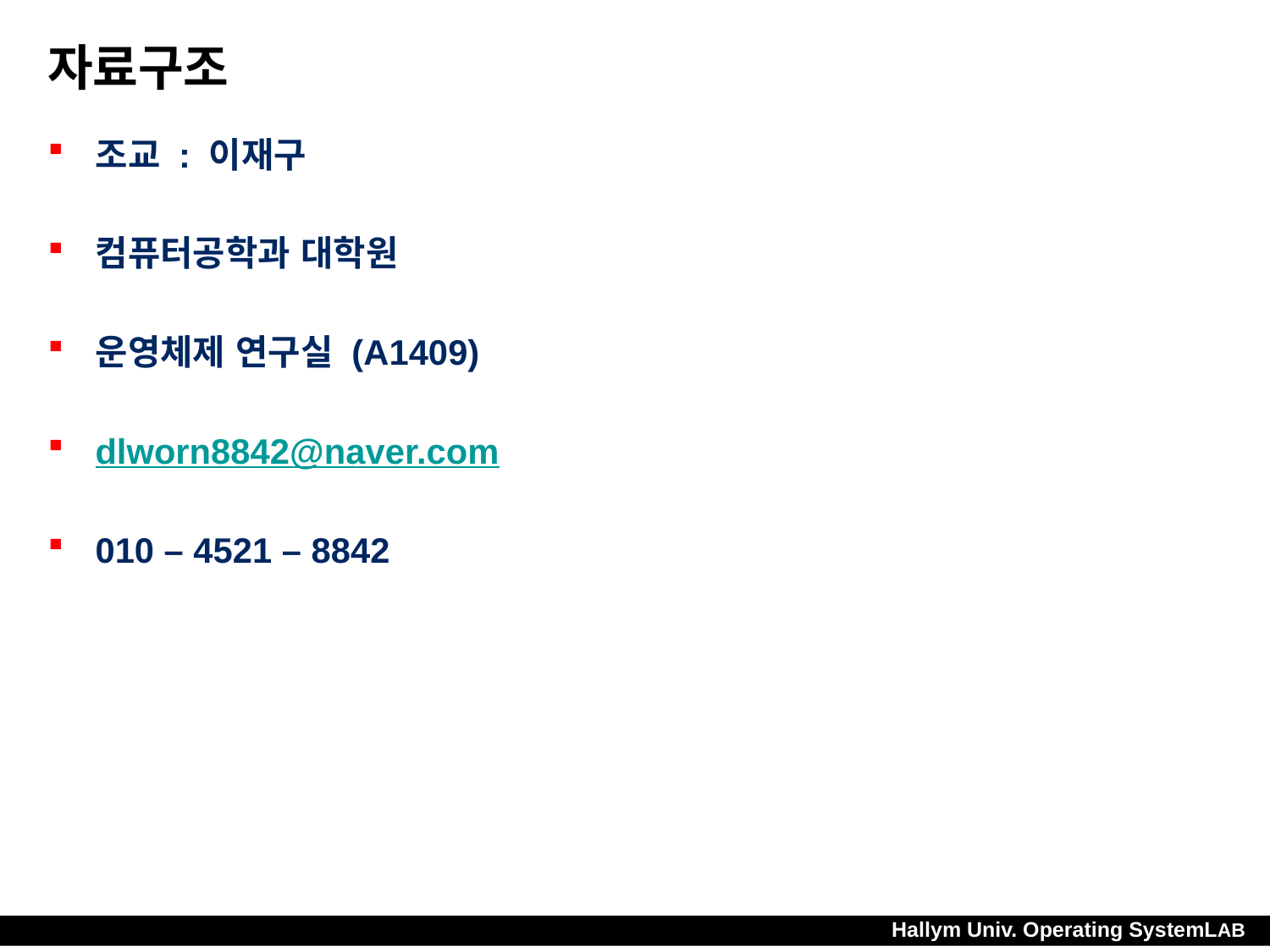

# 자료구조
조교 : 이재구

컴퓨터공학과 대학원

운영체제 연구실 (A1409)

dlworn8842@naver.com

010 – 4521 – 8842